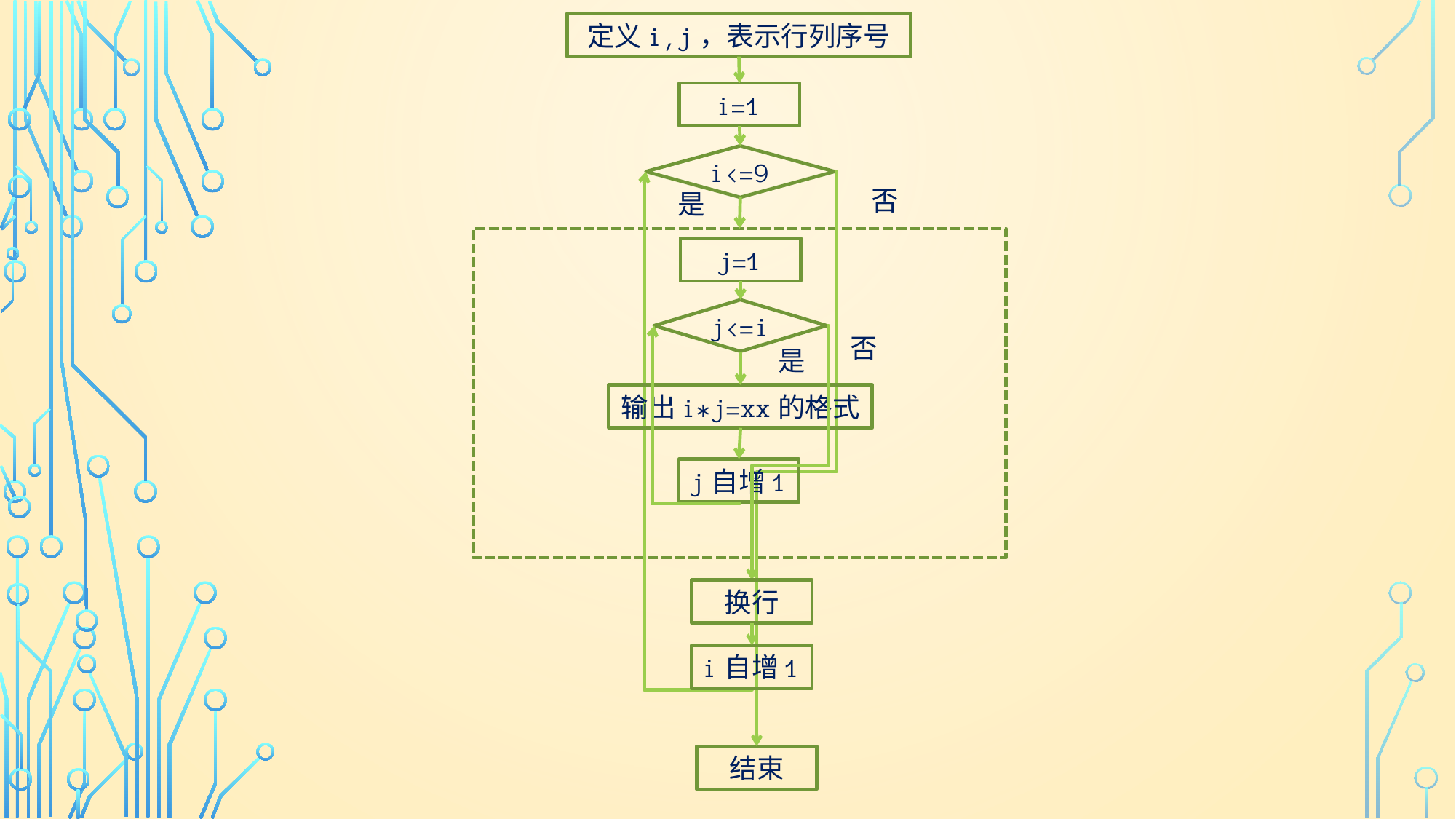

定义i,j，表示行列序号
i=1
i<=9
否
是

j=1
j<=i
否
是

输出i*j=xx的格式
j自增1
换行
i自增1
结束